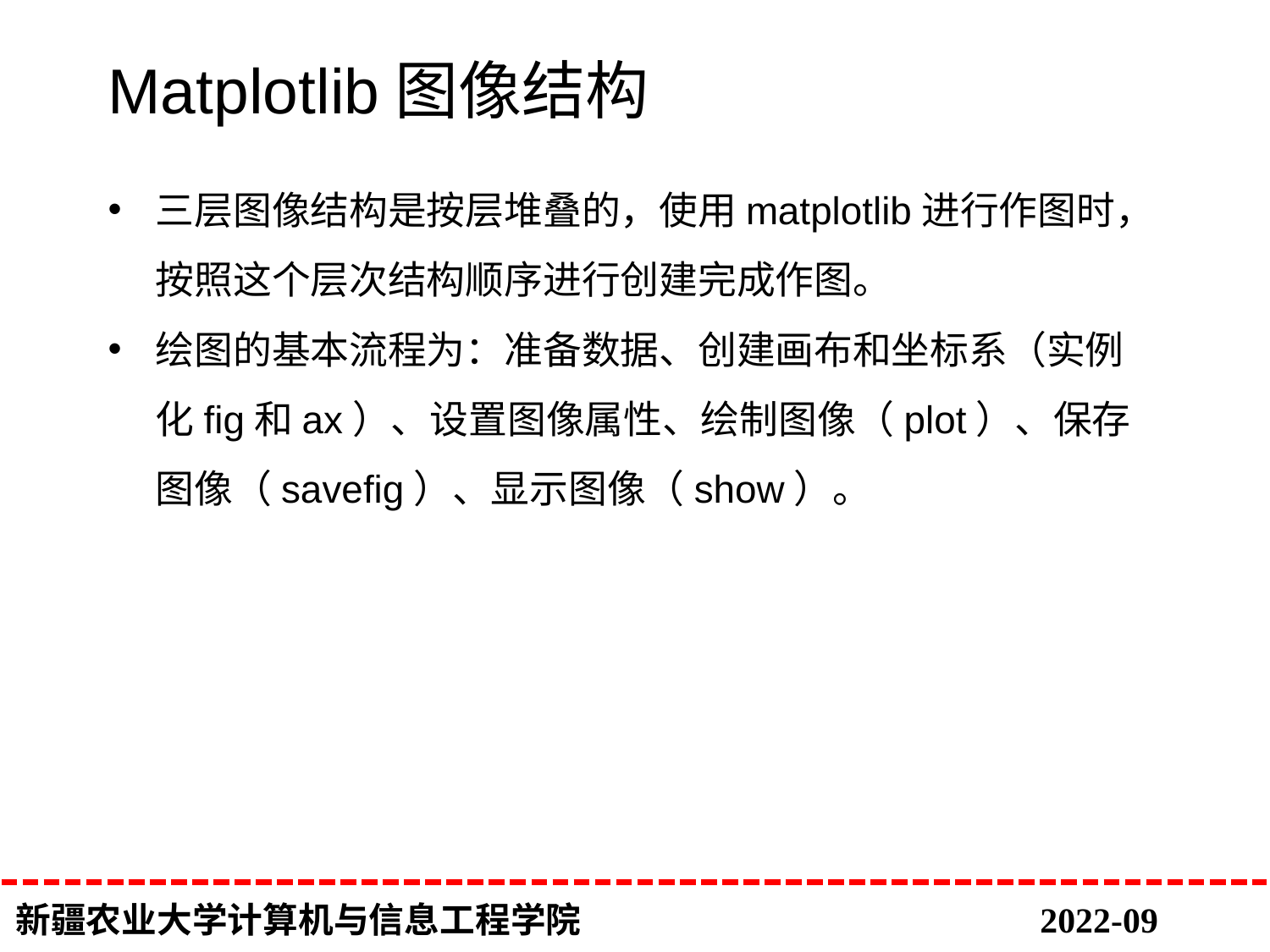

# Matplotlib图像结构
三层图像结构是按层堆叠的，使用matplotlib进行作图时，按照这个层次结构顺序进行创建完成作图。
绘图的基本流程为：准备数据、创建画布和坐标系（实例化fig和ax）、设置图像属性、绘制图像（plot）、保存图像（savefig）、显示图像（show）。